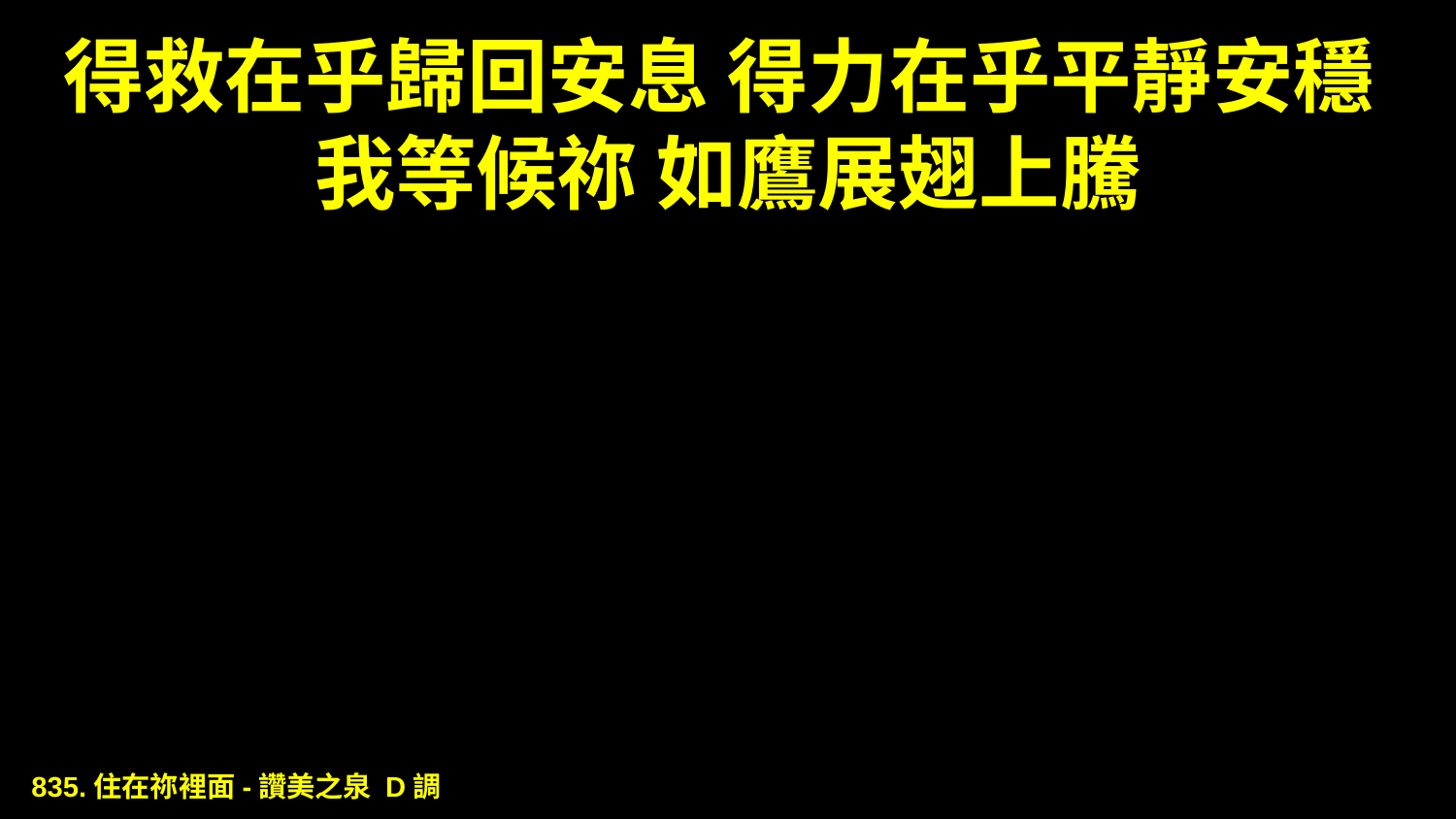

# 得救在乎歸回安息 得力在乎平靜安穩 我等候祢 如鷹展翅上騰
835.住在祢裡面-讚美之泉 D調